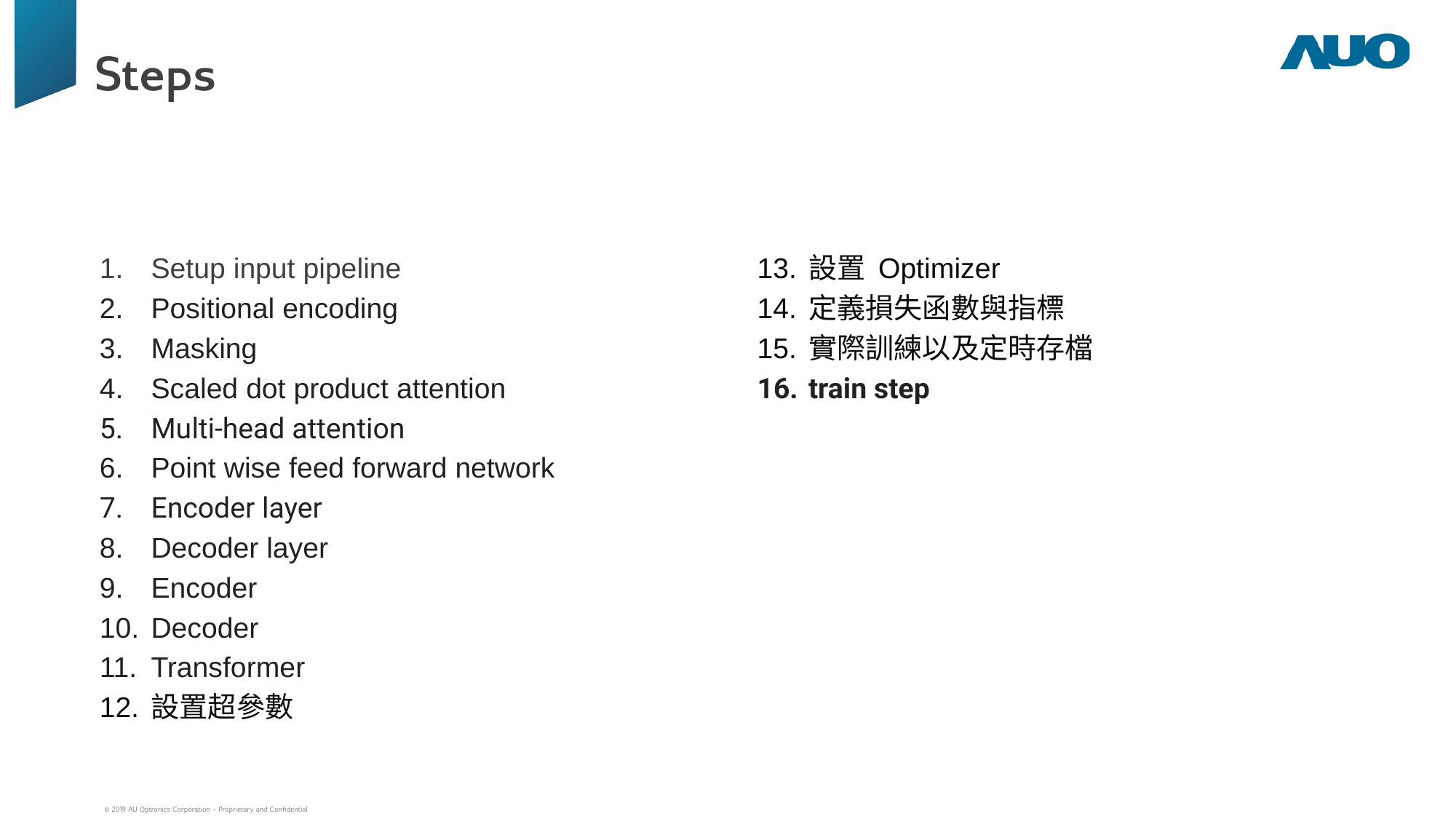

# Steps
Setup input pipeline
Positional encoding
Masking
Scaled dot product attention
Multi-head attention
Point wise feed forward network
Encoder layer
Decoder layer
Encoder
Decoder
Transformer
設置超參數
設置 Optimizer
定義損失函數與指標
實際訓練以及定時存檔
train step